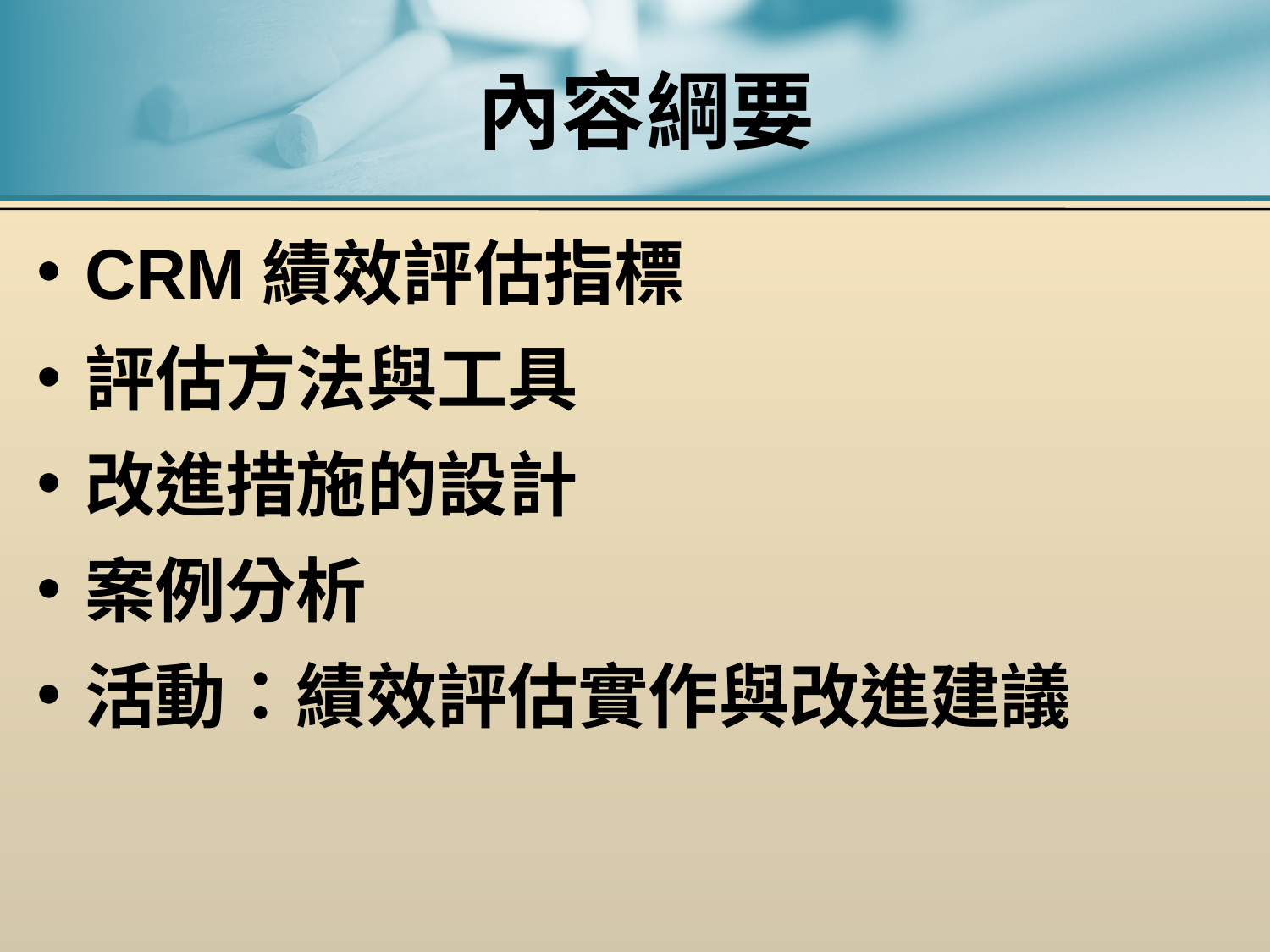

# 內容綱要
CRM績效評估指標
評估方法與工具
改進措施的設計
案例分析
活動：績效評估實作與改進建議